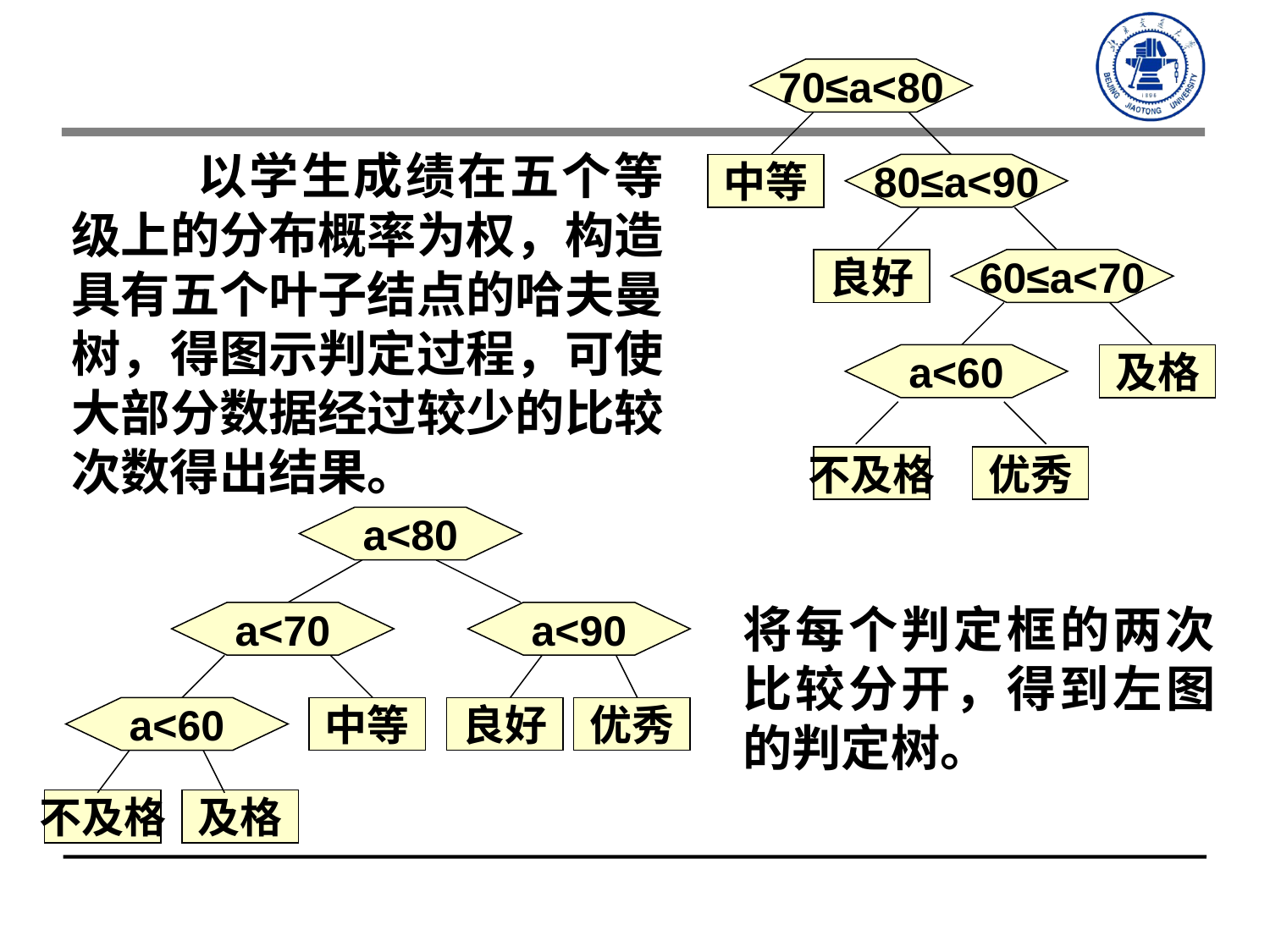

70≤a<80

中等
80≤a<90

良好
60≤a<70

a<60
及格

不及格
优秀
        以学生成绩在五个等级上的分布概率为权，构造具有五个叶子结点的哈夫曼树，得图示判定过程，可使大部分数据经过较少的比较次数得出结果。
a<80

a<70
a<90

a<60
中等
良好
优秀

不及格
及格
将每个判定框的两次比较分开，得到左图的判定树。